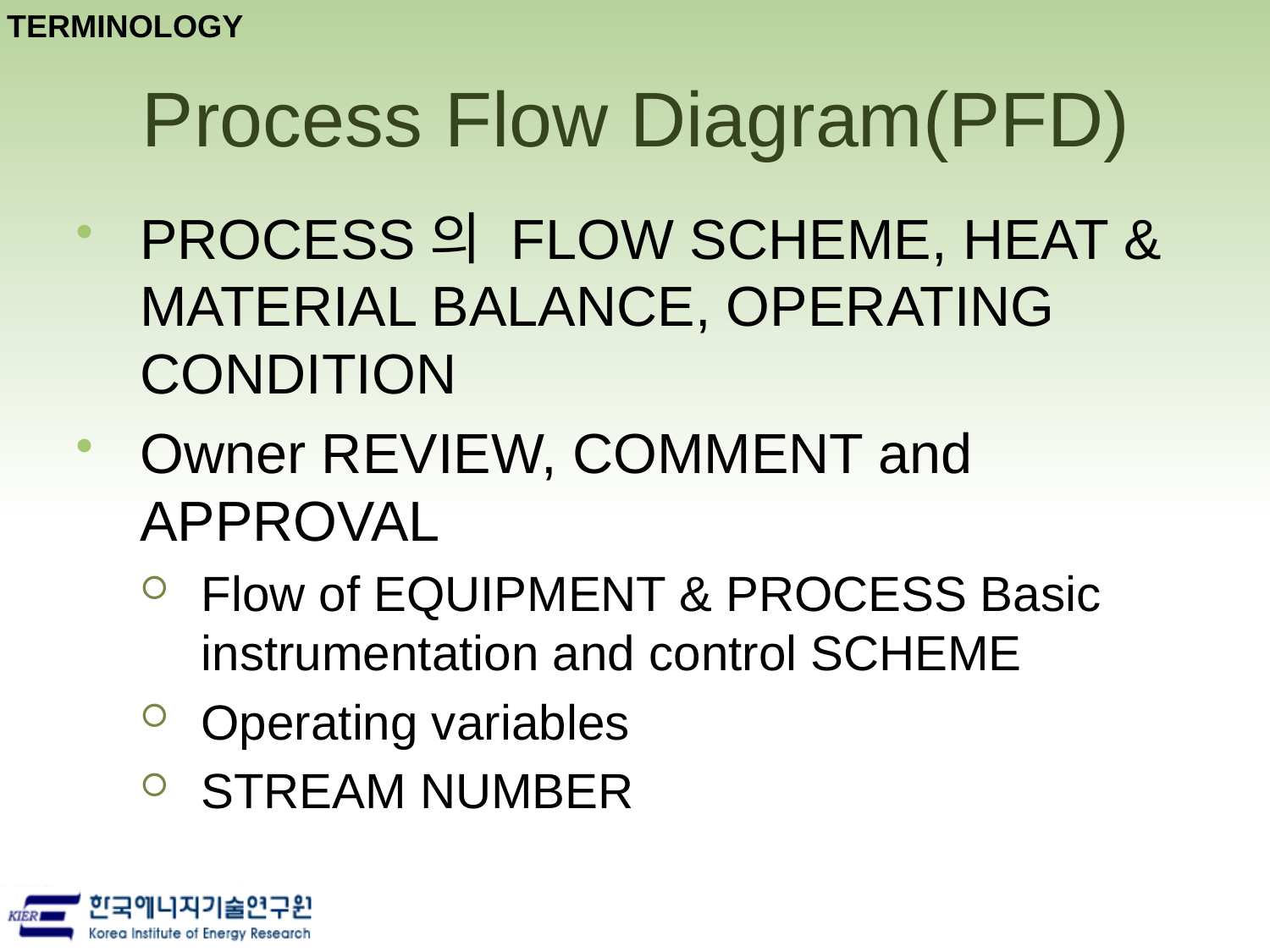

TERMINOLOGY
# Process Flow Diagram(PFD)
PROCESS의 FLOW SCHEME, HEAT & MATERIAL BALANCE, OPERATING CONDITION
Owner REVIEW, COMMENT and APPROVAL
Flow of EQUIPMENT & PROCESS Basic instrumentation and control SCHEME
Operating variables
STREAM NUMBER